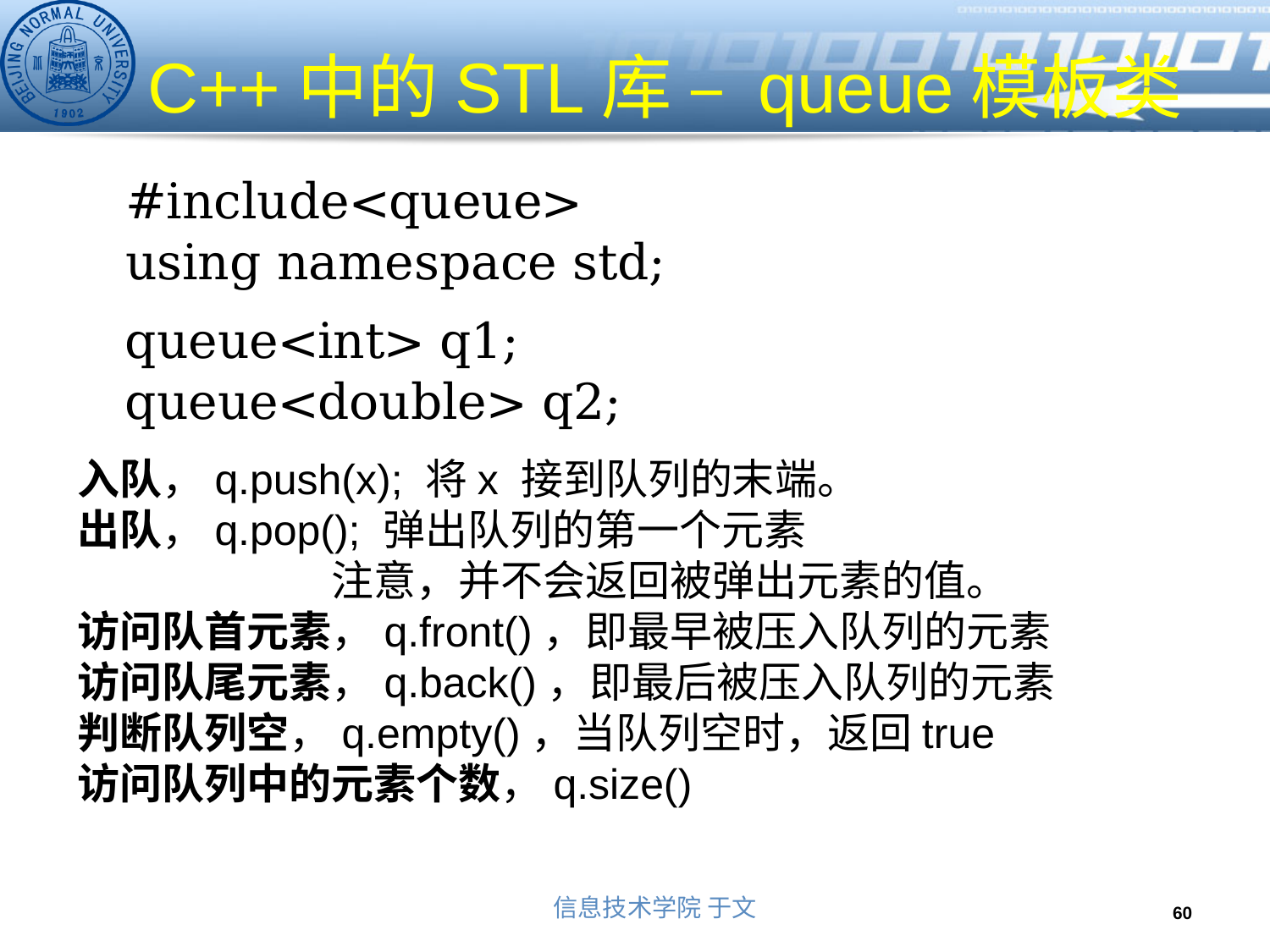

# C++中的STL库 – queue模板类
	#include<queue>
	using namespace std;
	queue<int> q1;
queue<double> q2;
入队，q.push(x); 将x 接到队列的末端。
出队，q.pop(); 弹出队列的第一个元素
		注意，并不会返回被弹出元素的值。
访问队首元素，q.front()，即最早被压入队列的元素
访问队尾元素，q.back()，即最后被压入队列的元素
判断队列空，q.empty()，当队列空时，返回true
访问队列中的元素个数，q.size()
60